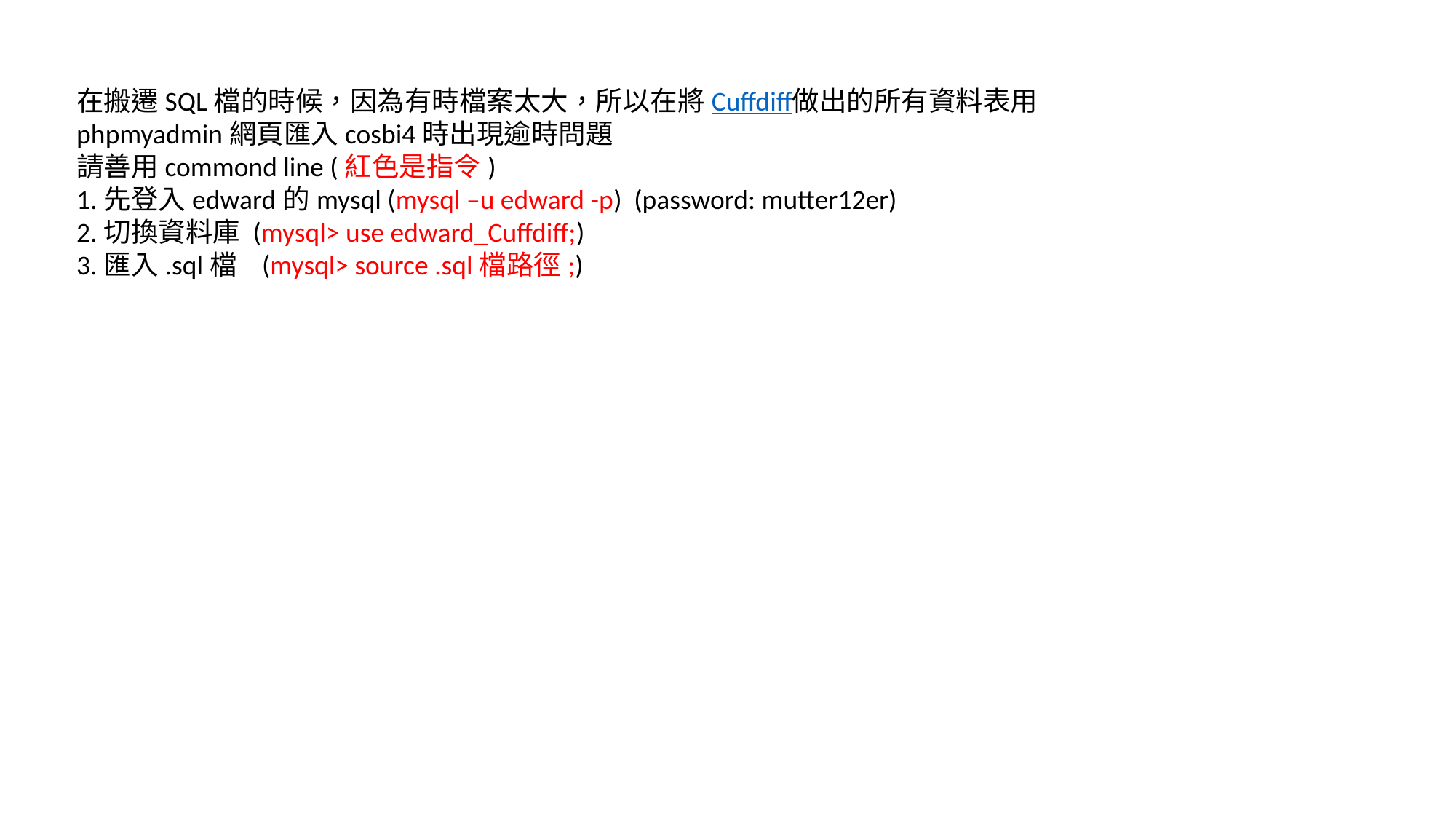

在搬遷SQL檔的時候，因為有時檔案太大，所以在將Cuffdiff做出的所有資料表用phpmyadmin網頁匯入cosbi4時出現逾時問題
請善用commond line (紅色是指令)
1.先登入edward的mysql (mysql –u edward -p)  (password: mutter12er)
2.切換資料庫 (mysql> use edward_Cuffdiff;)
3.匯入.sql檔   (mysql> source .sql檔路徑;)